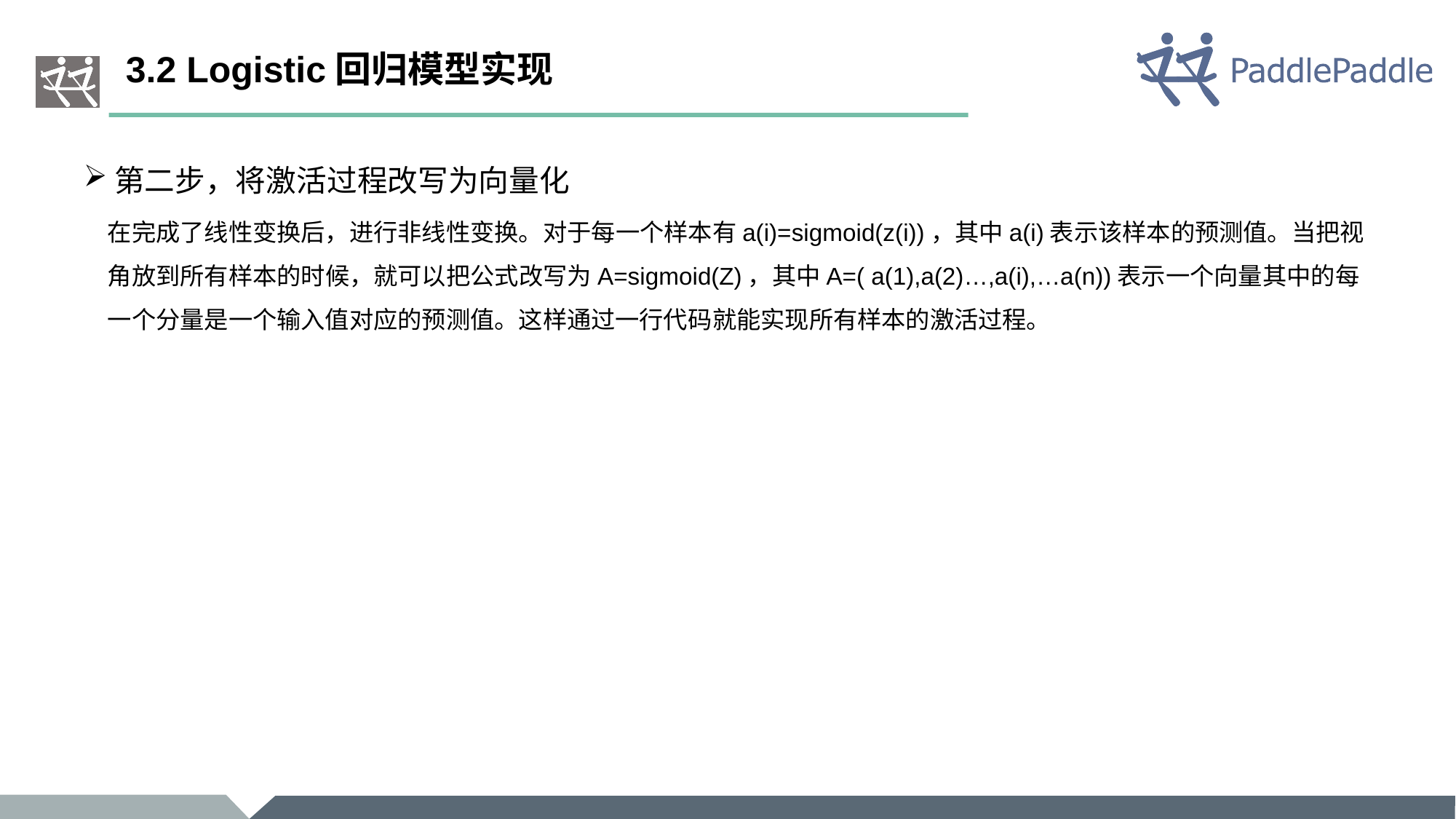

# 3.2 Logistic回归模型实现
第二步，将激活过程改写为向量化
在完成了线性变换后，进行非线性变换。对于每一个样本有a(i)=sigmoid(z(i))，其中a(i)表示该样本的预测值。当把视角放到所有样本的时候，就可以把公式改写为A=sigmoid(Z)，其中A=( a(1),a(2)…,a(i),…a(n))表示一个向量其中的每一个分量是一个输入值对应的预测值。这样通过一行代码就能实现所有样本的激活过程。